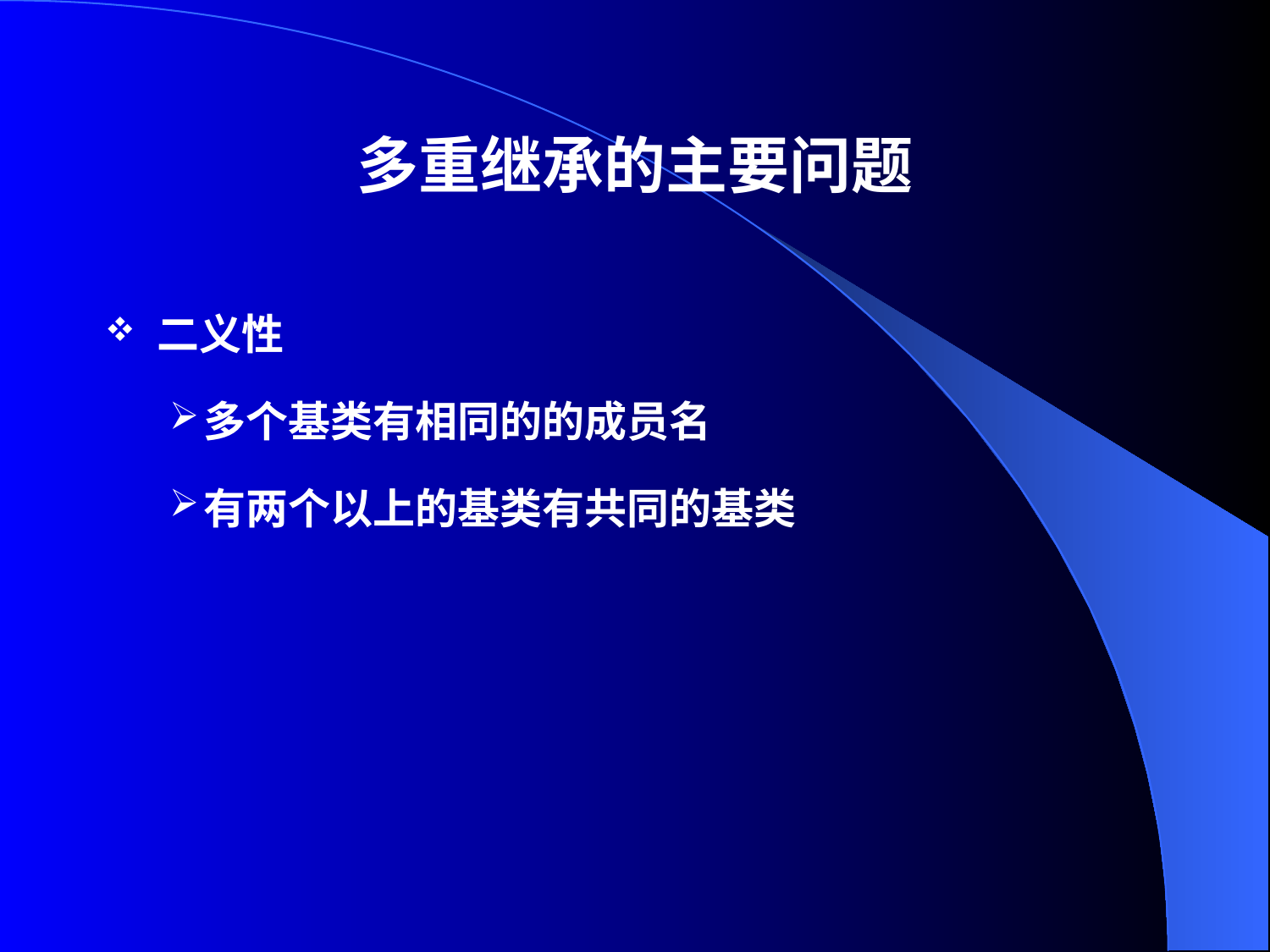

# 多重继承的主要问题
二义性
多个基类有相同的的成员名
有两个以上的基类有共同的基类